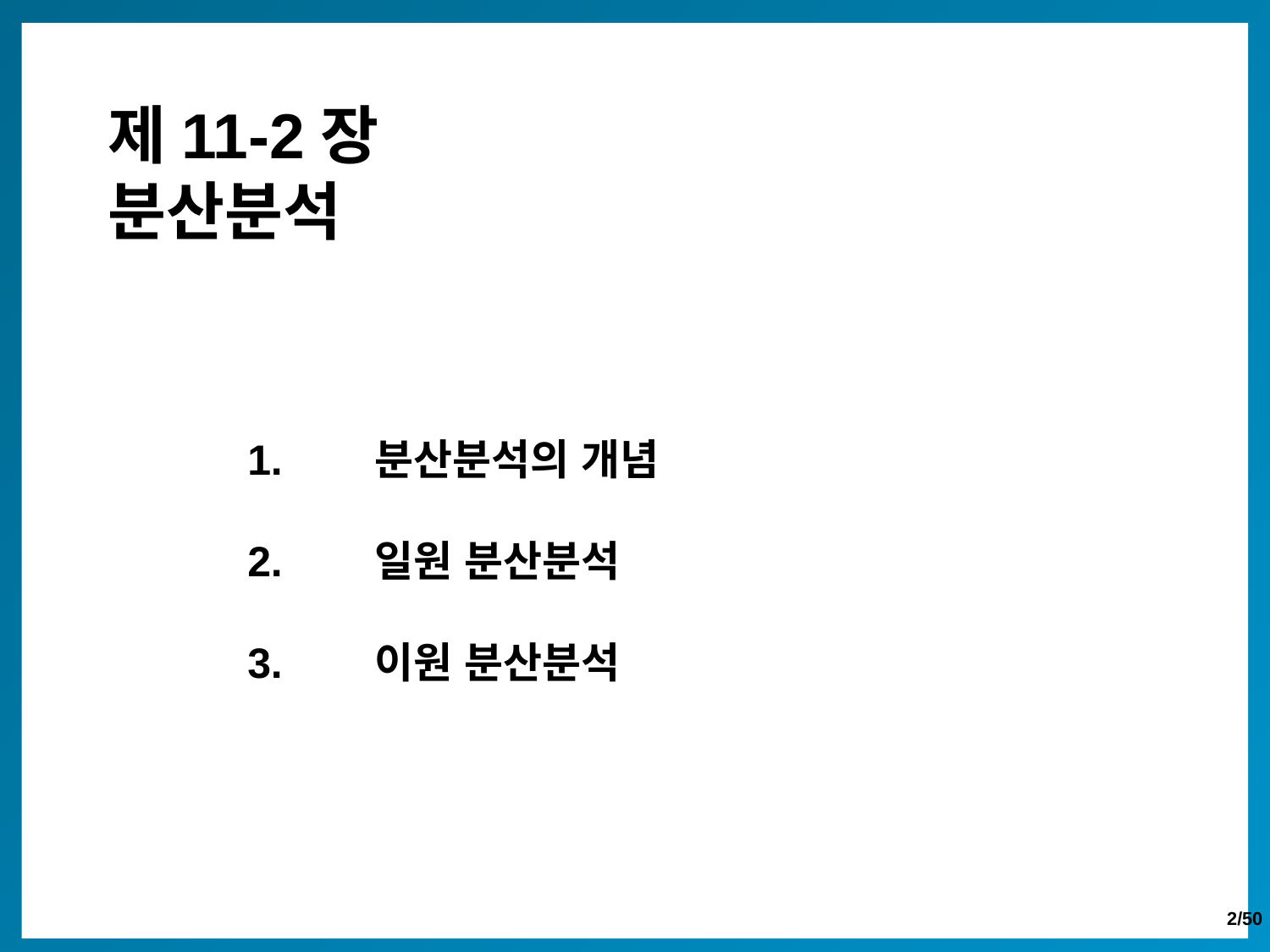

제11-2장
분산분석
1.	분산분석의 개념
2.	일원 분산분석
3.	이원 분산분석